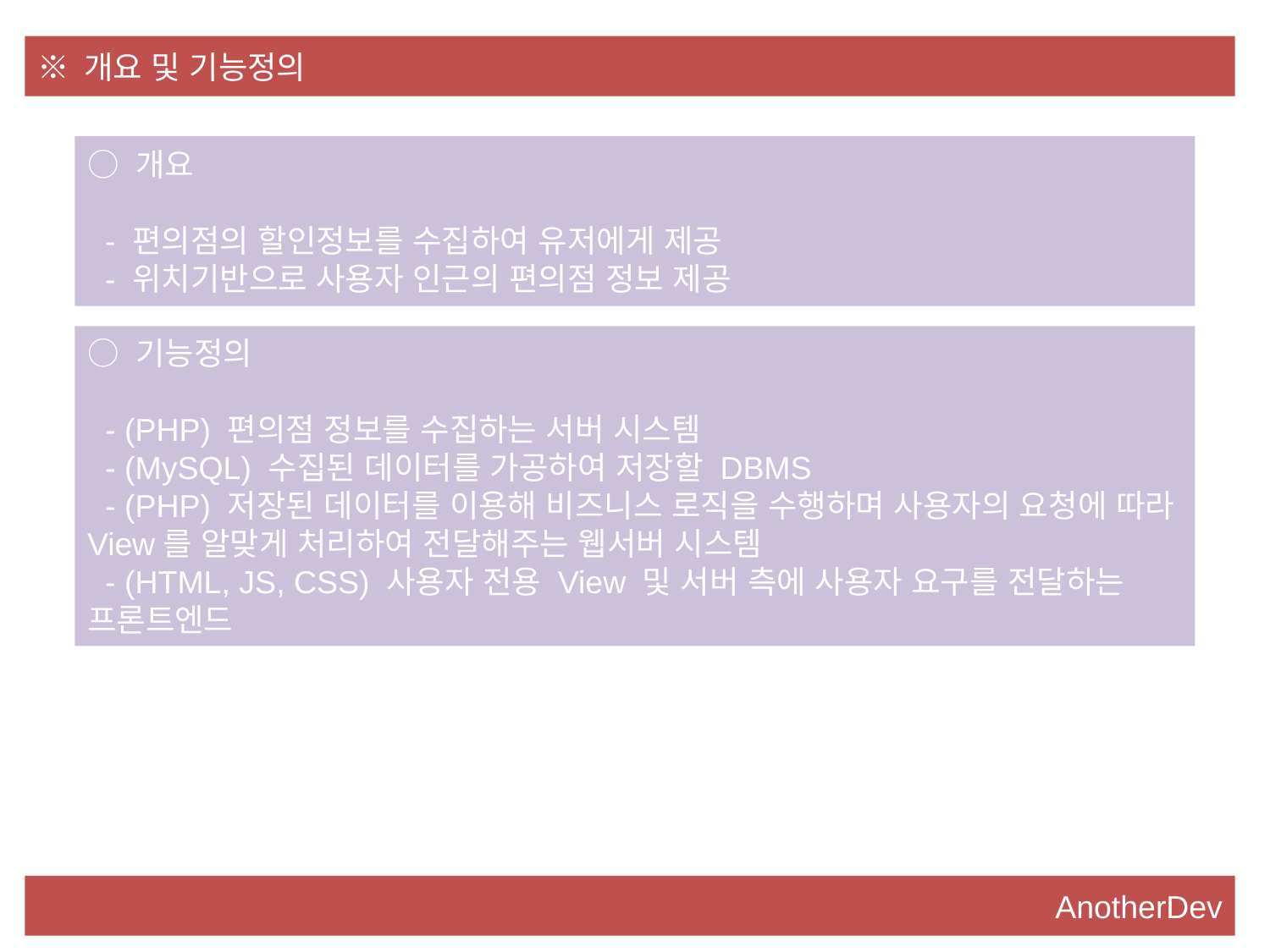

※ 개요 및 기능정의
○ 개요

  - 편의점의 할인정보를 수집하여 유저에게 제공
  - 위치기반으로 사용자 인근의 편의점 정보 제공
○ 기능정의

  - (PHP) 편의점 정보를 수집하는 서버 시스템
  - (MySQL) 수집된 데이터를 가공하여 저장할 DBMS
  - (PHP) 저장된 데이터를 이용해 비즈니스 로직을 수행하며 사용자의 요청에 따라View를 알맞게 처리하여 전달해주는 웹서버 시스템
  - (HTML, JS, CSS) 사용자 전용 View 및 서버 측에 사용자 요구를 전달하는 프론트엔드
AnotherDev